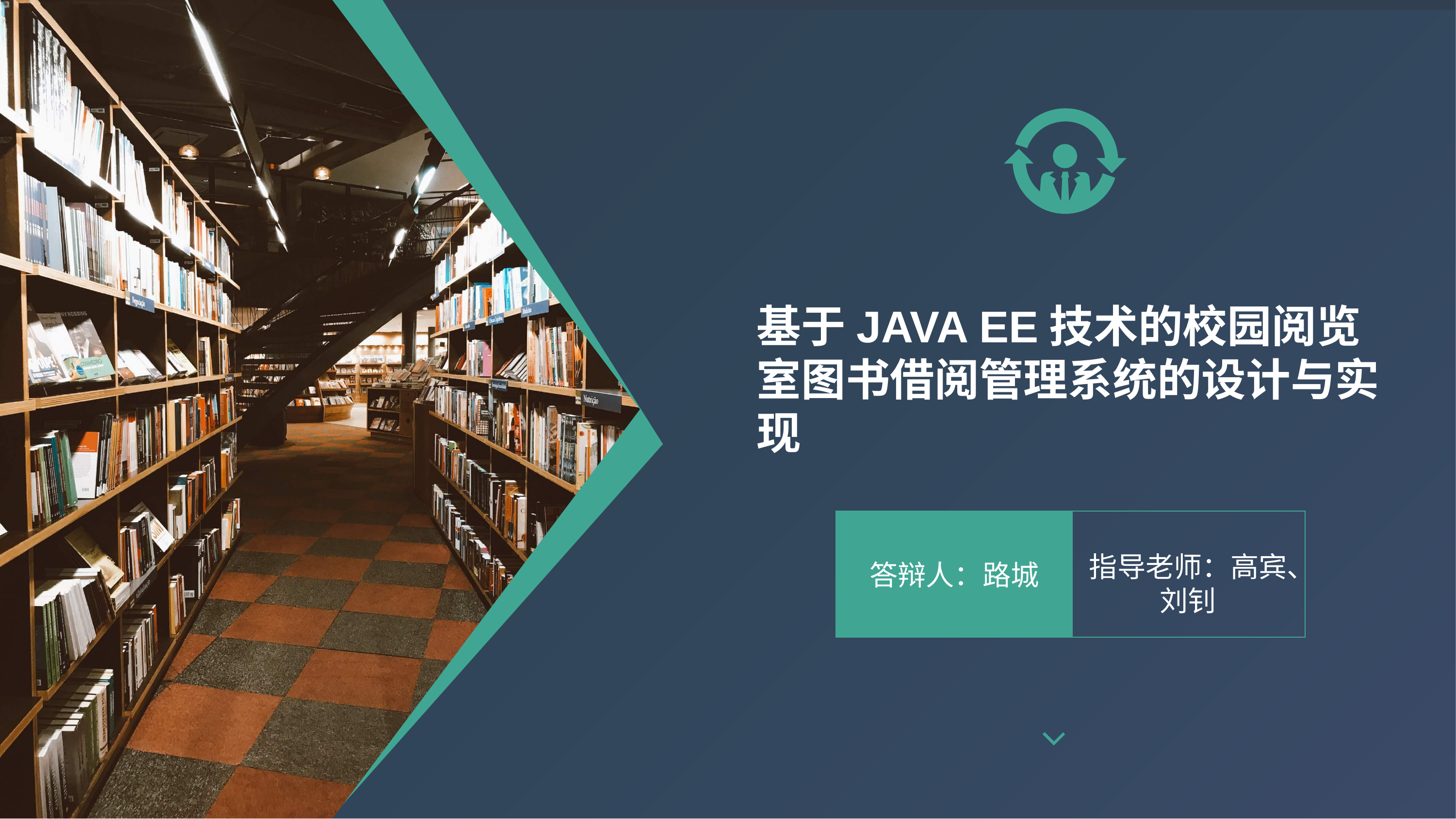

基于Java EE技术的校园阅览室图书借阅管理系统的设计与实现
答辩人：路城

指导老师：高宾、刘钊